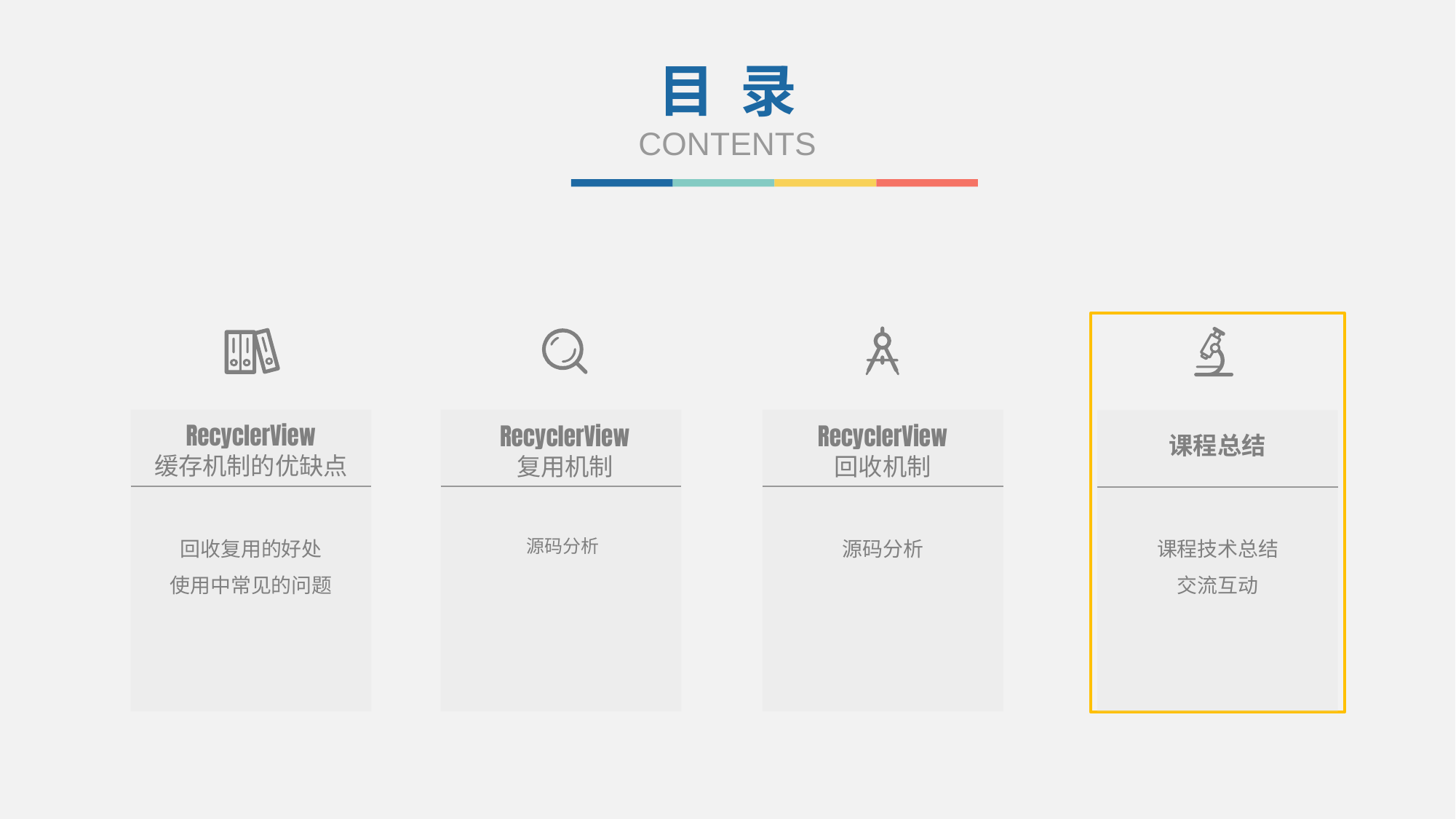

目  录
CONTENTS

RecyclerView
缓存机制的优缺点
RecyclerView
复用机制
RecyclerView
回收机制
课程总结
源码分析
源码分析
回收复用的好处
使用中常见的问题

课程技术总结
交流互动